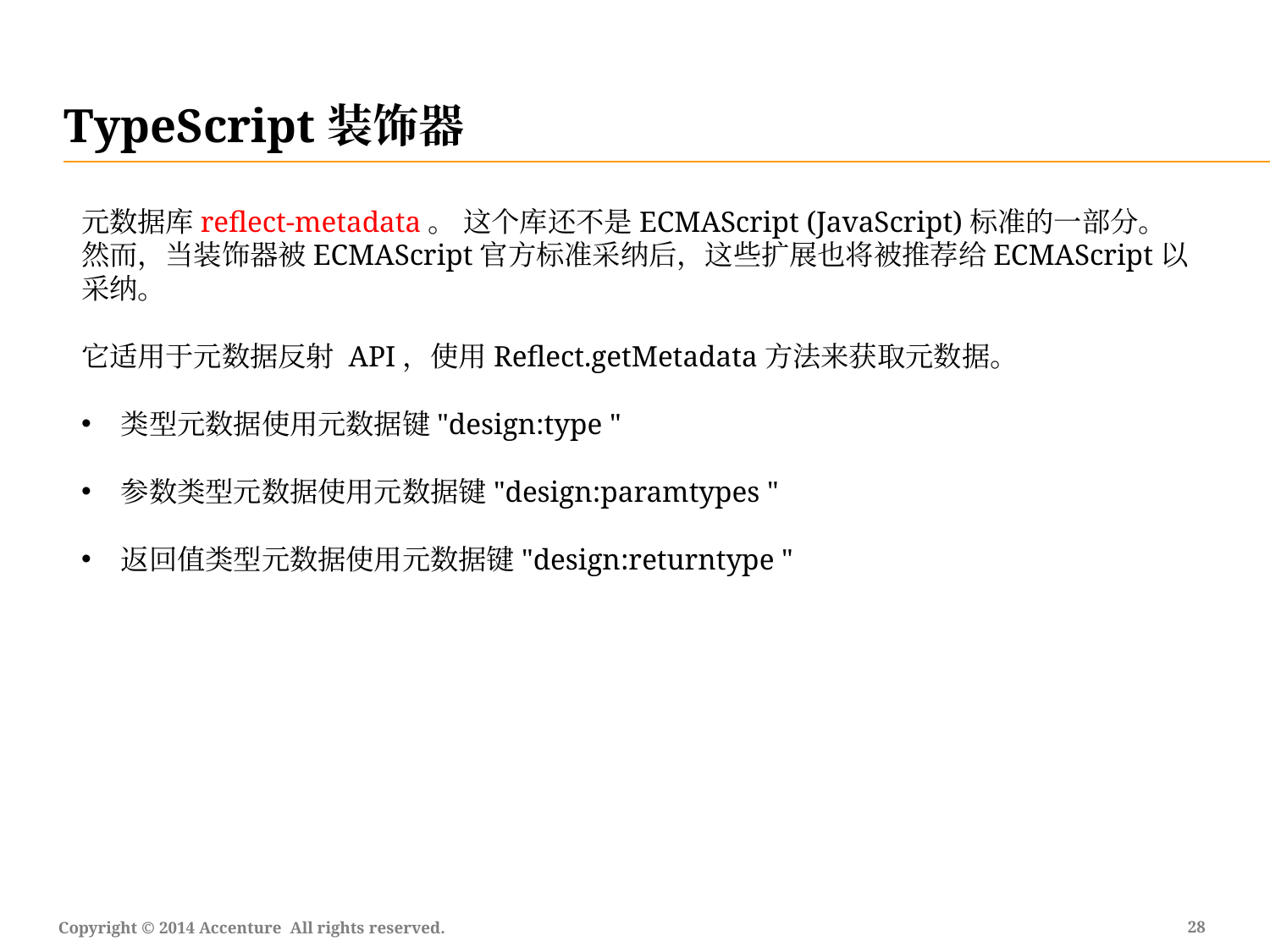

TypeScript装饰器
元数据库reflect-metadata。 这个库还不是ECMAScript (JavaScript)标准的一部分。 然而，当装饰器被ECMAScript官方标准采纳后，这些扩展也将被推荐给ECMAScript以采纳。

它适用于元数据反射 API，使用Reflect.getMetadata方法来获取元数据。

类型元数据使用元数据键"design:type "

参数类型元数据使用元数据键"design:paramtypes "

返回值类型元数据使用元数据键"design:returntype "

28
Copyright © 2014 Accenture  All rights reserved.